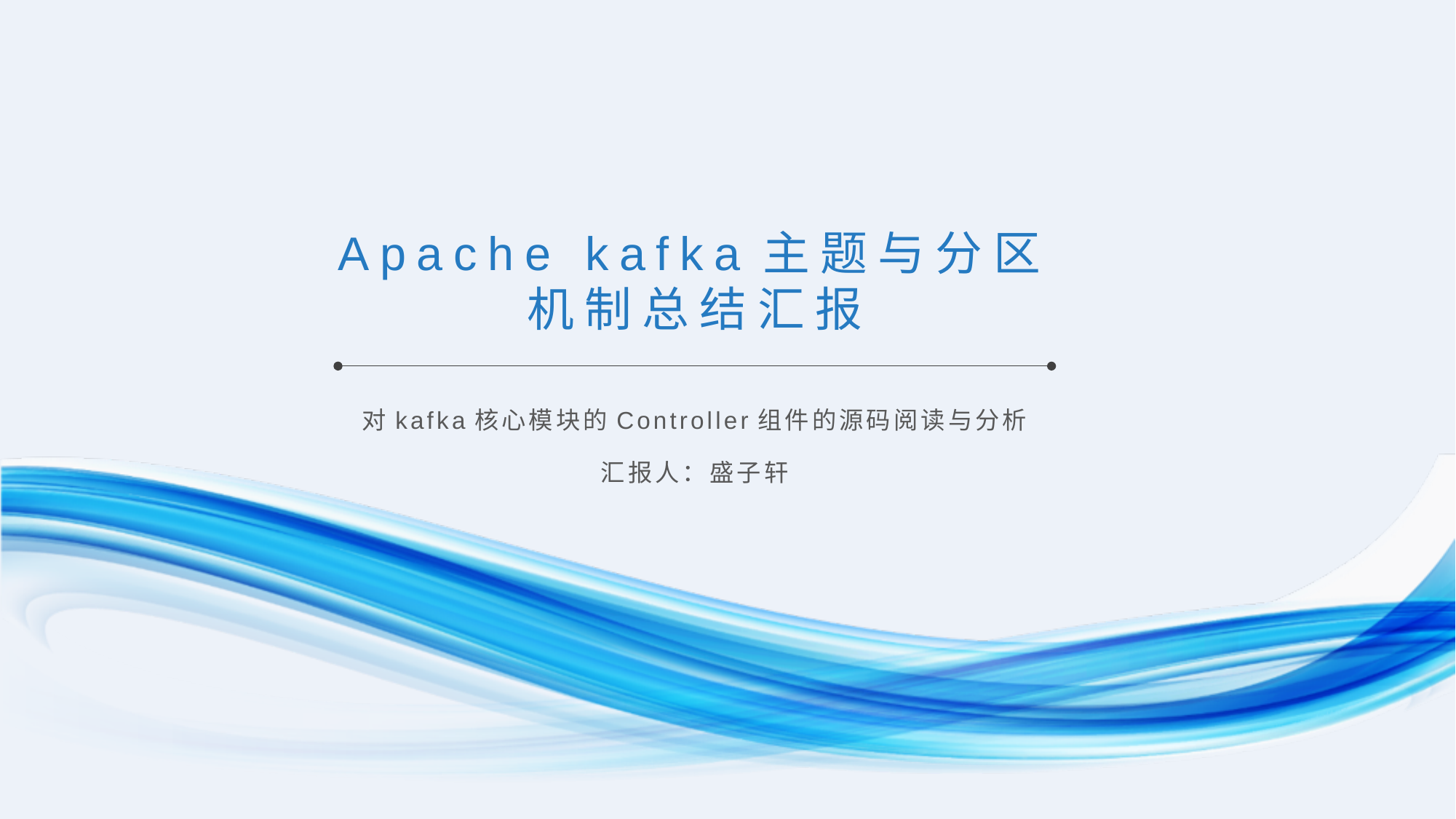

Apache kafka主题与分区机制总结汇报
对kafka核心模块的Controller组件的源码阅读与分析
汇报人：盛子轩